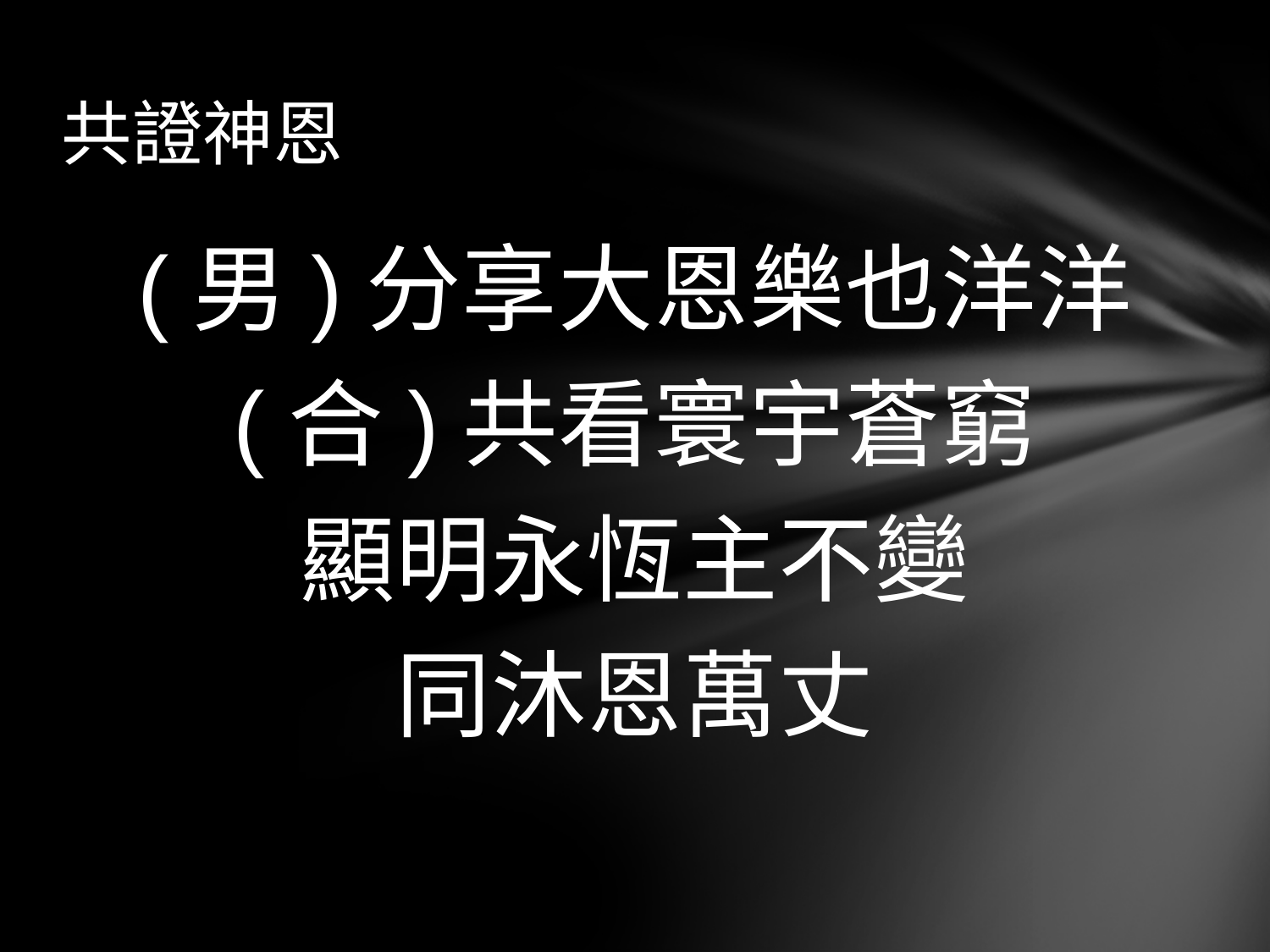

# 共證神恩
(男)分享大恩樂也洋洋
(合)共看寰宇蒼窮
顯明永恆主不變
同沐恩萬丈